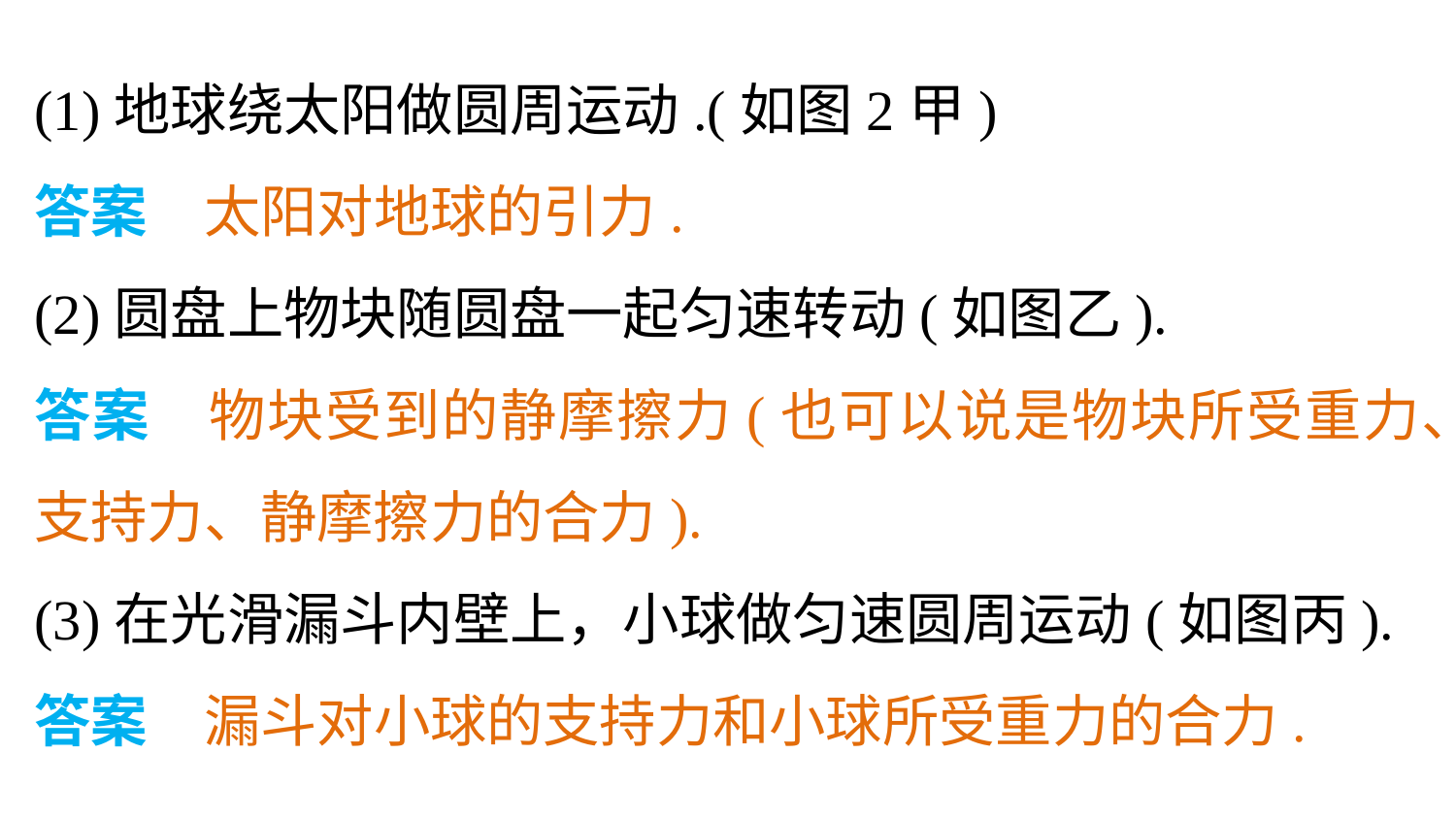

(1)地球绕太阳做圆周运动.(如图2甲)
答案　太阳对地球的引力.
(2)圆盘上物块随圆盘一起匀速转动(如图乙).
答案　物块受到的静摩擦力(也可以说是物块所受重力、支持力、静摩擦力的合力).
(3)在光滑漏斗内壁上，小球做匀速圆周运动(如图丙).
答案　漏斗对小球的支持力和小球所受重力的合力.